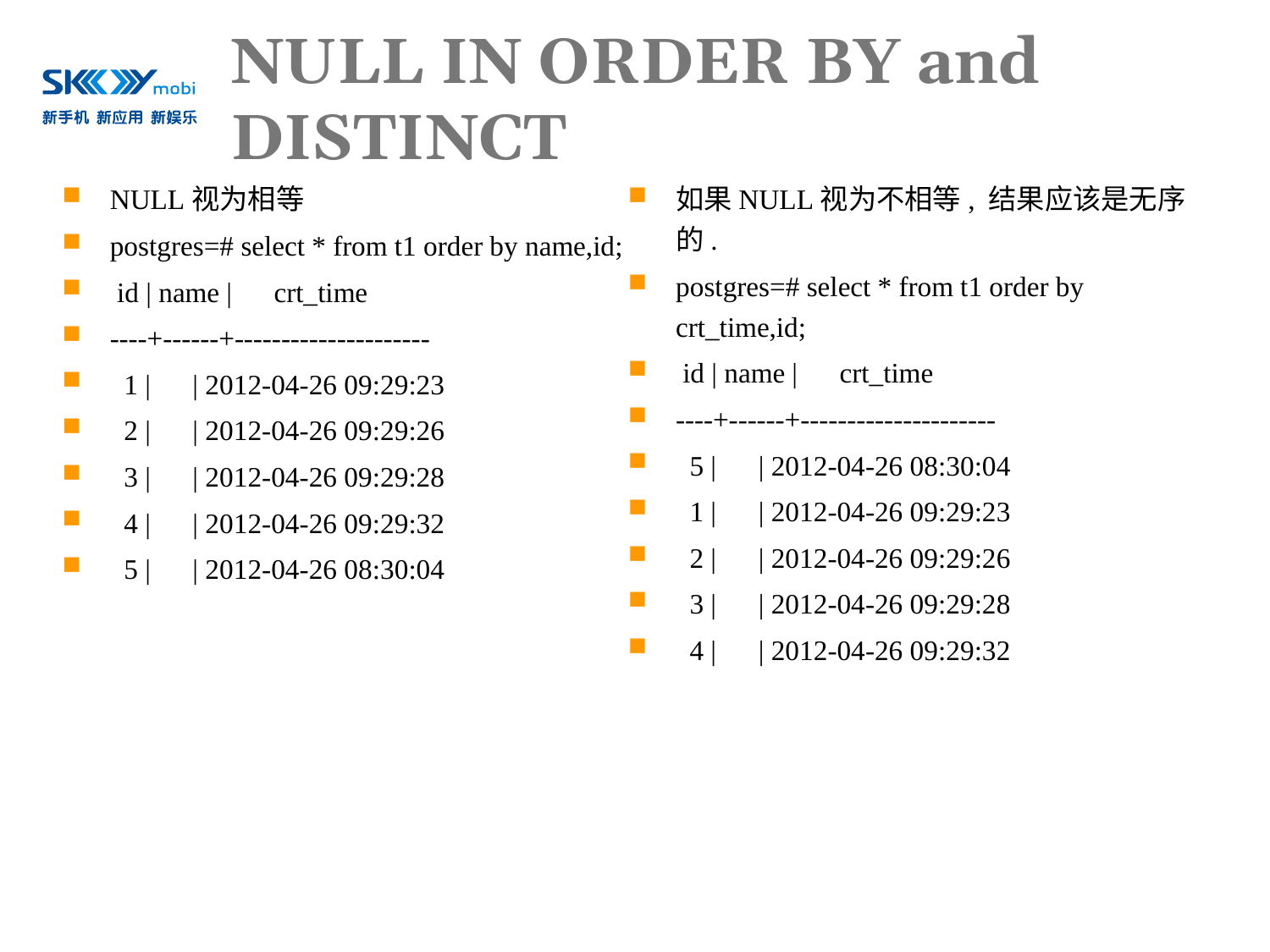

# NULL IN ORDER BY and DISTINCT
NULL视为相等
postgres=# select * from t1 order by name,id;
 id | name |      crt_time
----+------+---------------------
  1 |      | 2012-04-26 09:29:23
  2 |      | 2012-04-26 09:29:26
  3 |      | 2012-04-26 09:29:28
  4 |      | 2012-04-26 09:29:32
  5 |      | 2012-04-26 08:30:04

如果NULL视为不相等, 结果应该是无序的.
postgres=# select * from t1 order by crt_time,id;
 id | name |      crt_time
----+------+---------------------
  5 |      | 2012-04-26 08:30:04
  1 |      | 2012-04-26 09:29:23
  2 |      | 2012-04-26 09:29:26
  3 |      | 2012-04-26 09:29:28
  4 |      | 2012-04-26 09:29:32